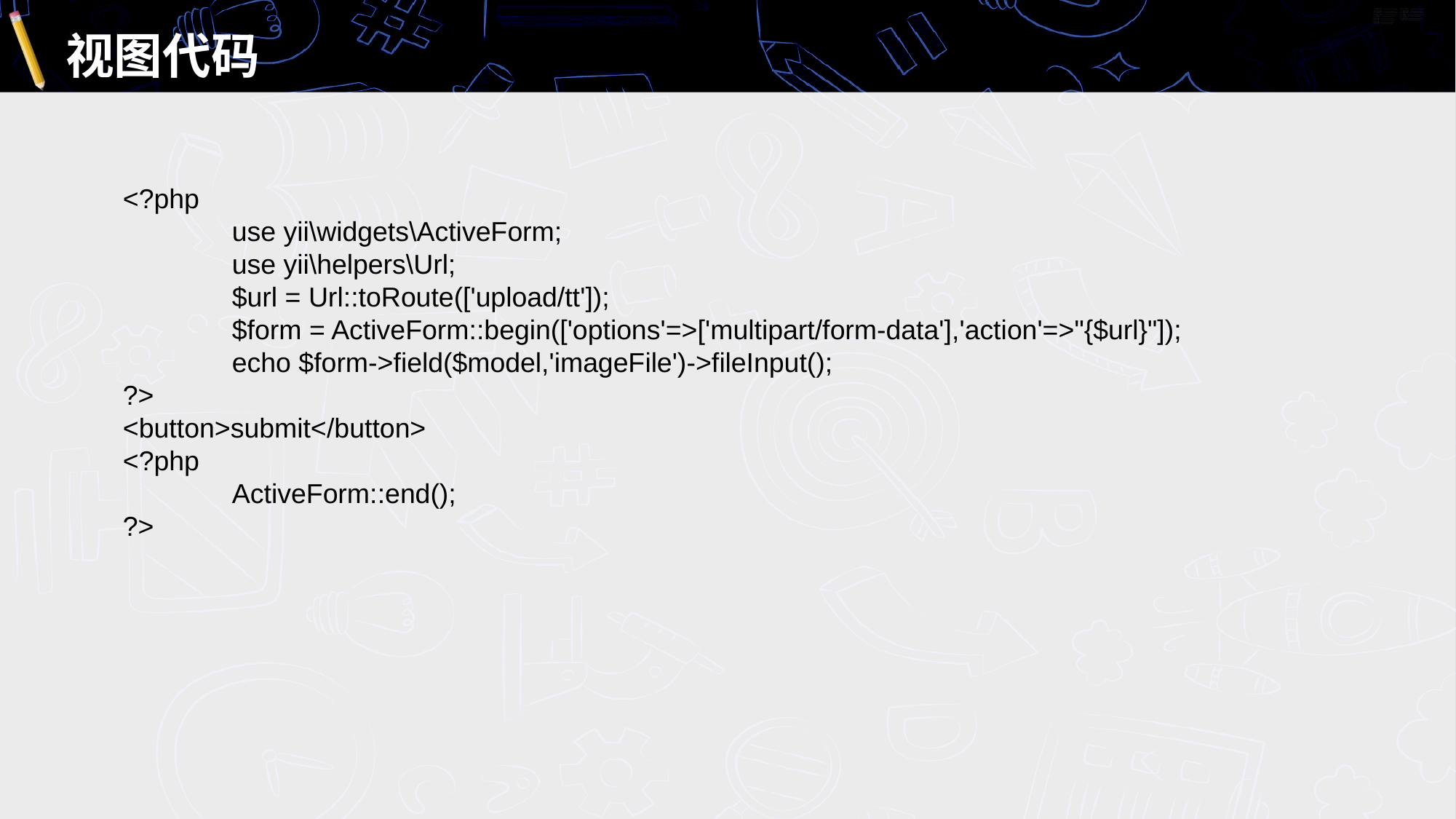

# 视图代码
<?php
	use yii\widgets\ActiveForm;
	use yii\helpers\Url;
	$url = Url::toRoute(['upload/tt']);
	$form = ActiveForm::begin(['options'=>['multipart/form-data'],'action'=>"{$url}"]);
	echo $form->field($model,'imageFile')->fileInput();
?>
<button>submit</button>
<?php
	ActiveForm::end();
?>